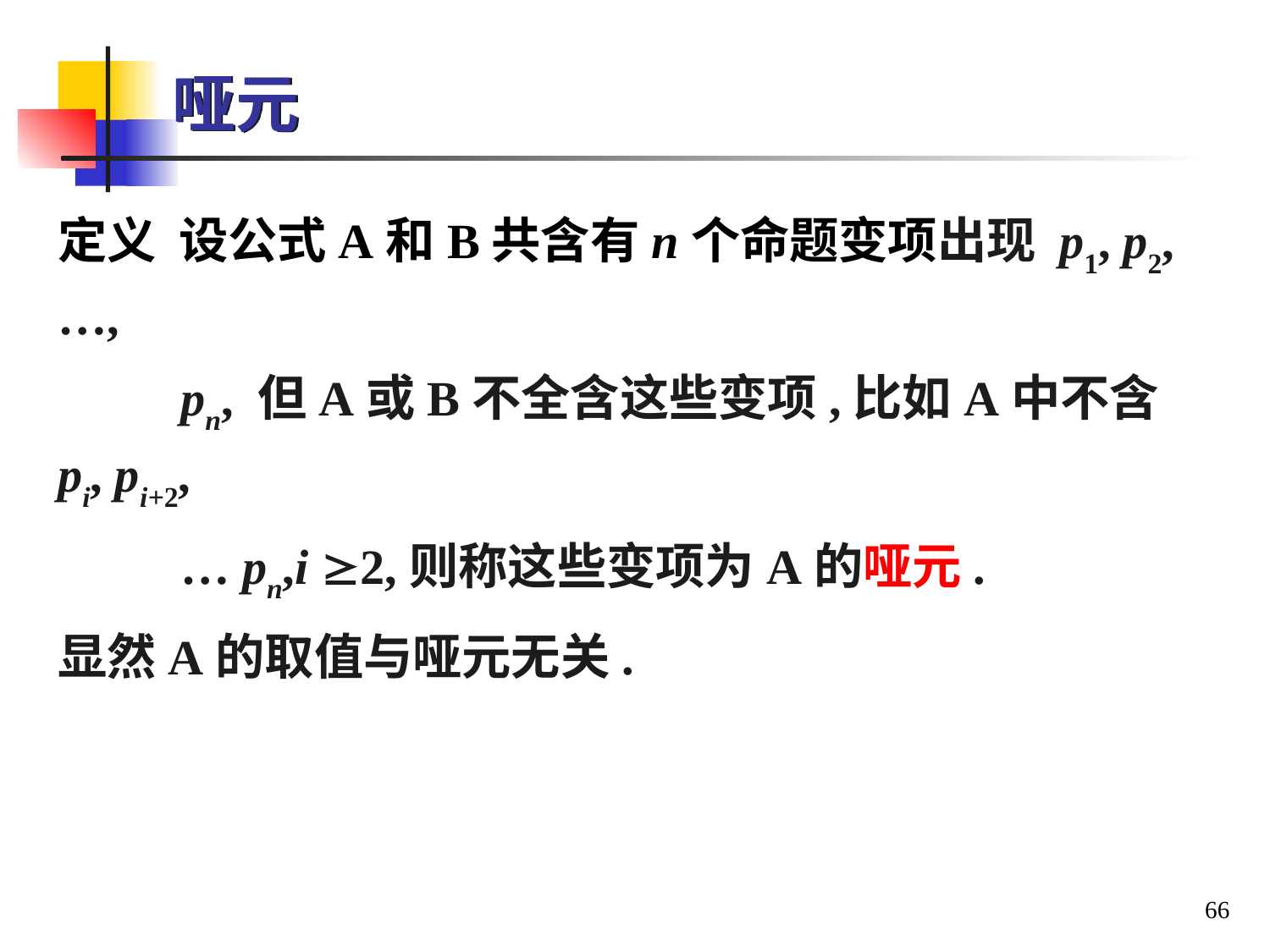

# 哑元
定义  设公式A和B共含有n个命题变项出现 p1, p2, …,
          pn, 但A或B不全含这些变项,比如A中不含pi, pi+2,
          … pn,i ≥2,则称这些变项为A的哑元.
显然A的取值与哑元无关.
66